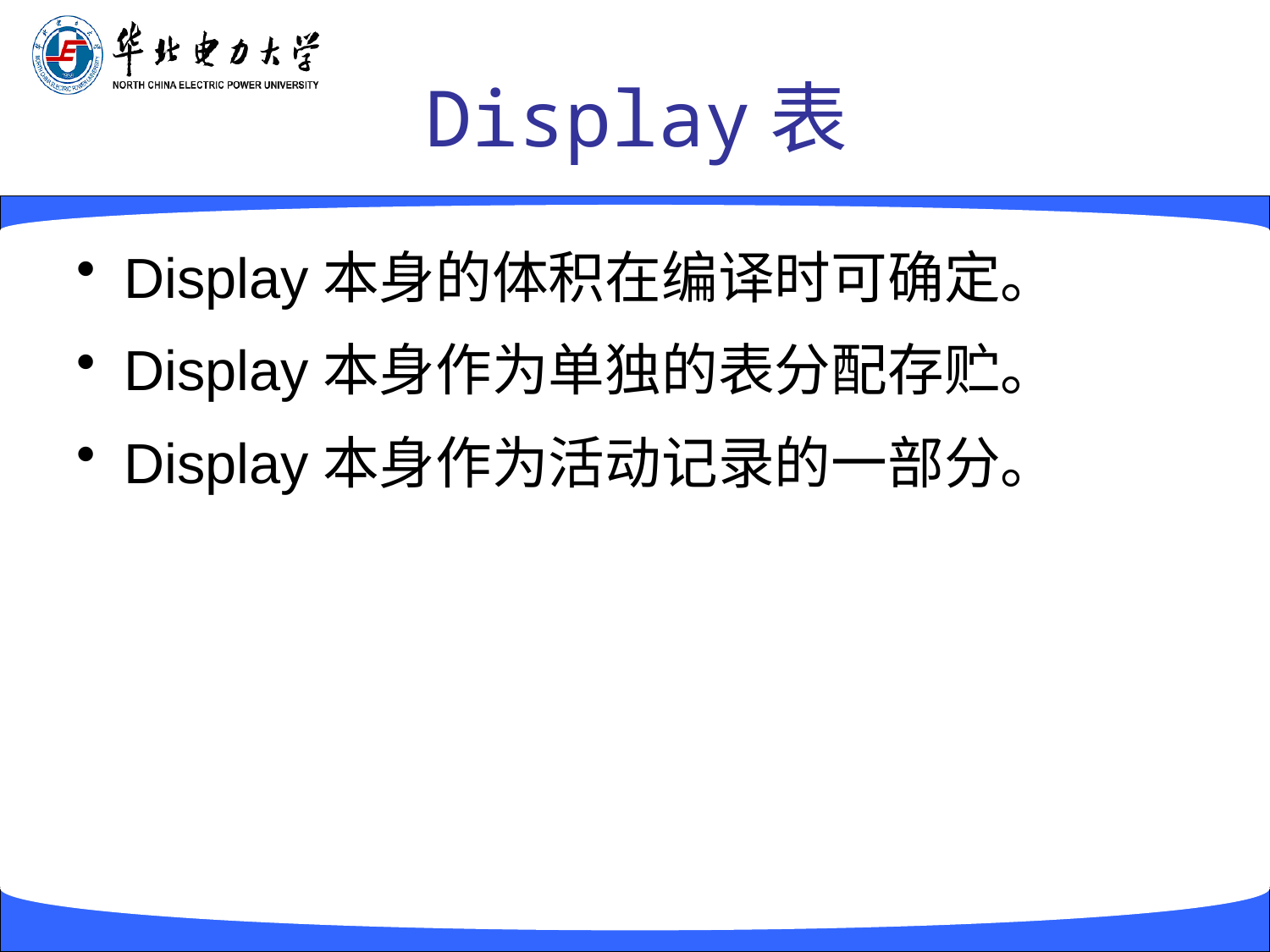

# Display表
Display本身的体积在编译时可确定。
Display本身作为单独的表分配存贮。
Display本身作为活动记录的一部分。